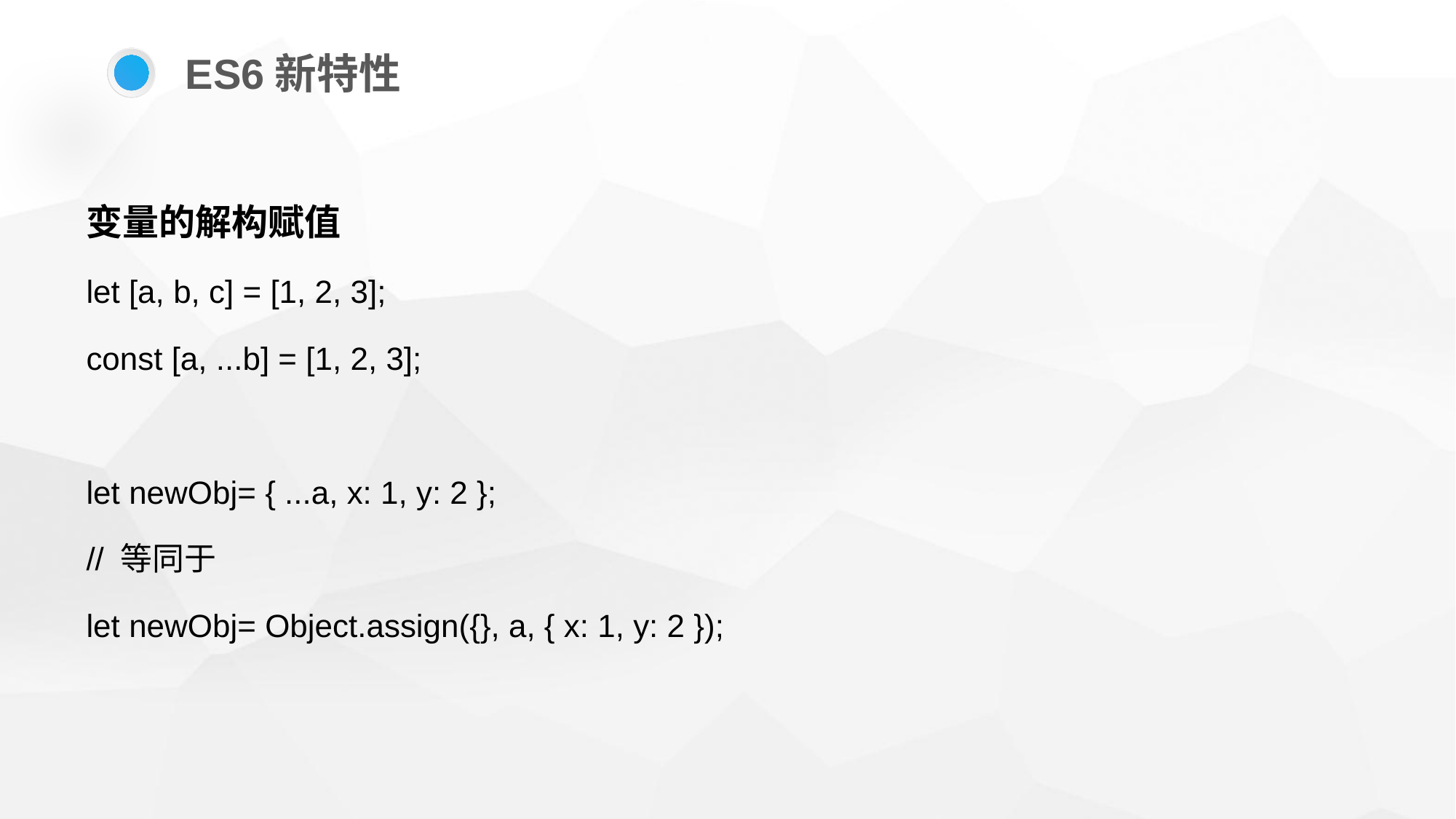

ES6新特性

变量的解构赋值
let [a, b, c] = [1, 2, 3];
const [a, ...b] = [1, 2, 3];

let newObj= { ...a, x: 1, y: 2 };
// 等同于
let newObj= Object.assign({}, a, { x: 1, y: 2 });